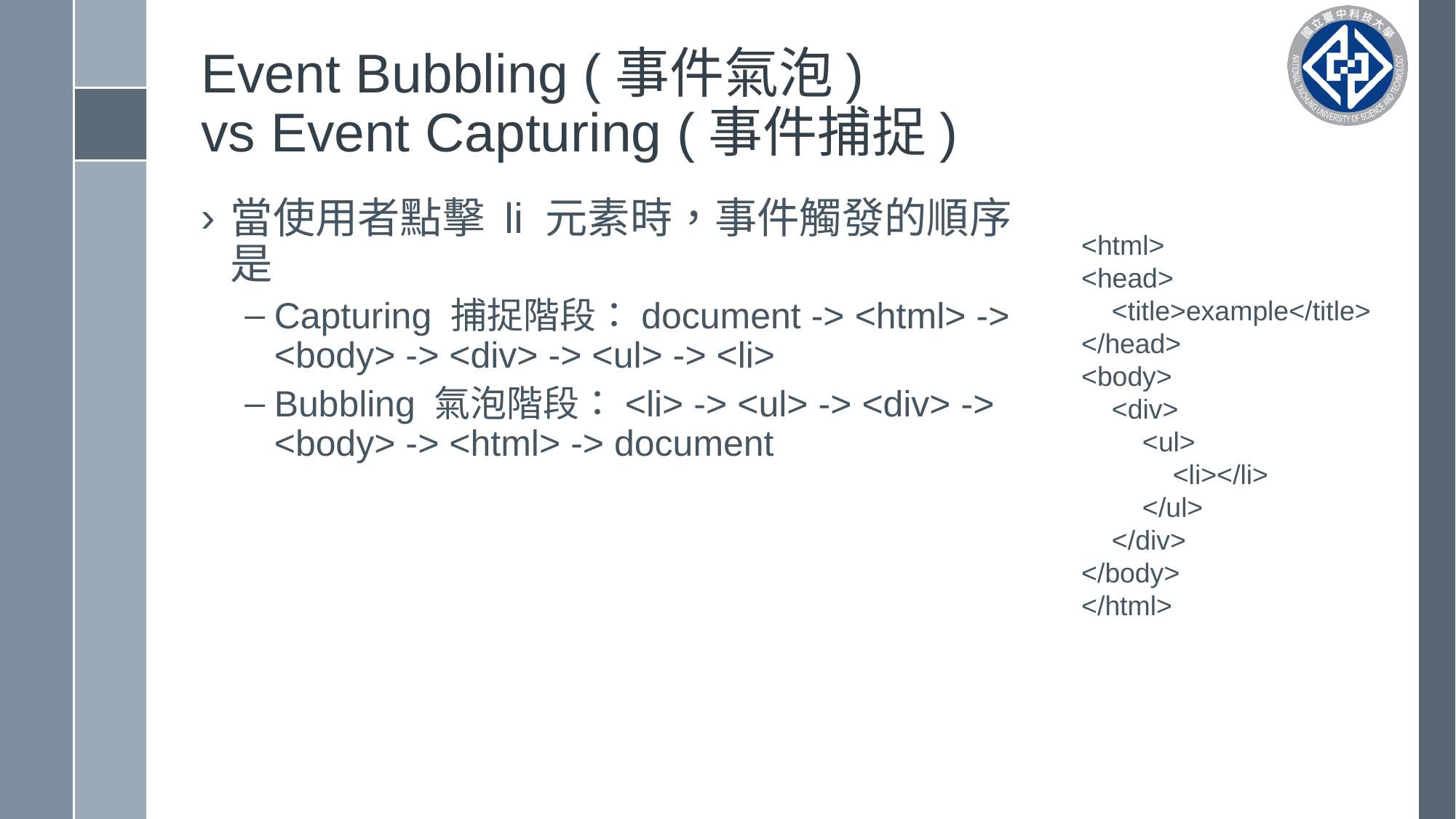

# Event Bubbling (事件氣泡) vs Event Capturing (事件捕捉)
當使用者點擊 li 元素時，事件觸發的順序是
Capturing 捕捉階段：document -> <html> -> <body> -> <div> -> <ul> -> <li>
Bubbling 氣泡階段：<li> -> <ul> -> <div> -> <body> -> <html> -> document
<html>
<head>
    <title>example</title>
</head>
<body>
    <div>
        <ul>
            <li></li>
        </ul>
    </div>
</body>
</html>